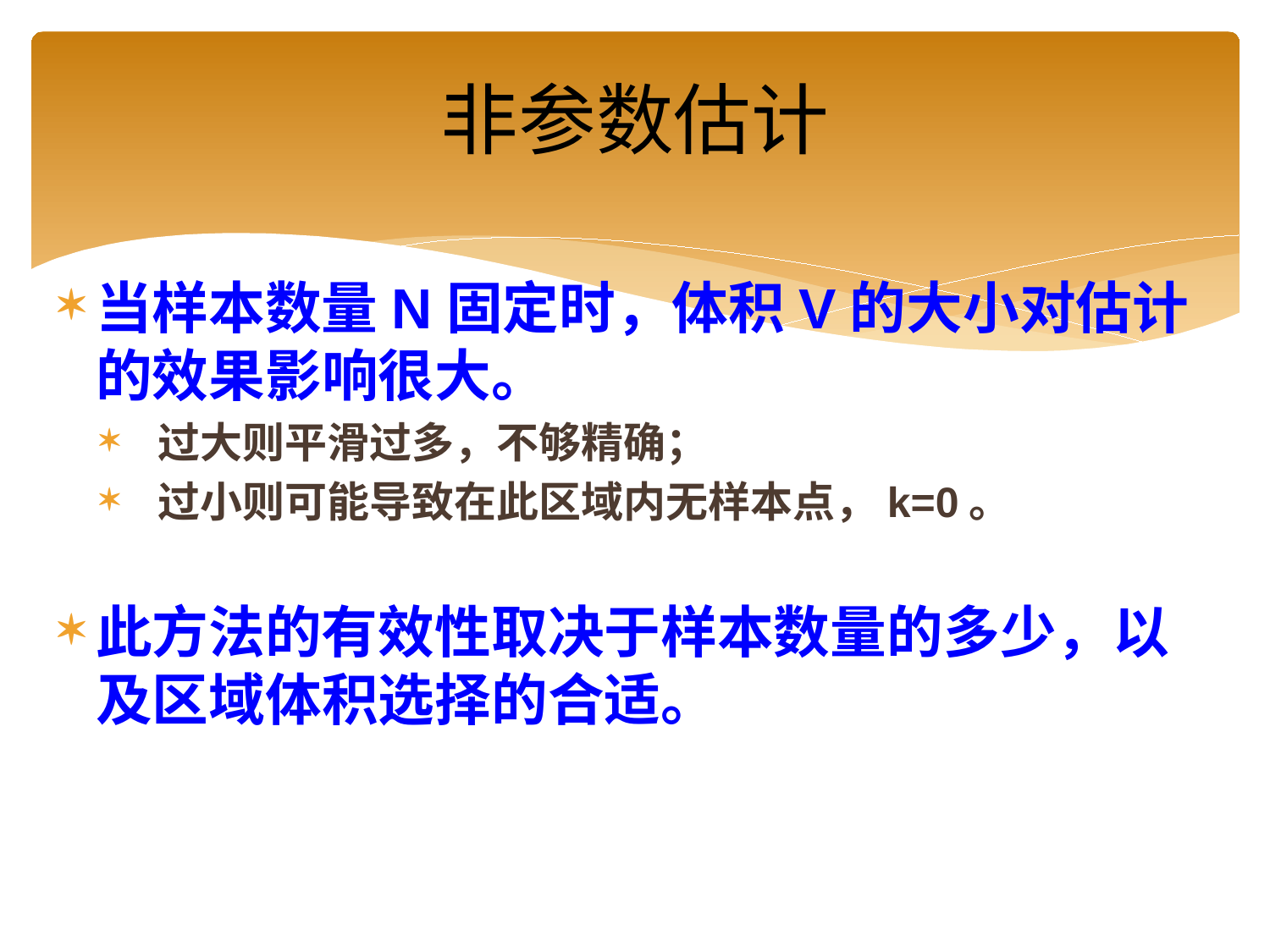

非参数估计
当样本数量N固定时，体积V的大小对估计的效果影响很大。
 过大则平滑过多，不够精确；
 过小则可能导致在此区域内无样本点，k=0。

此方法的有效性取决于样本数量的多少，以及区域体积选择的合适。